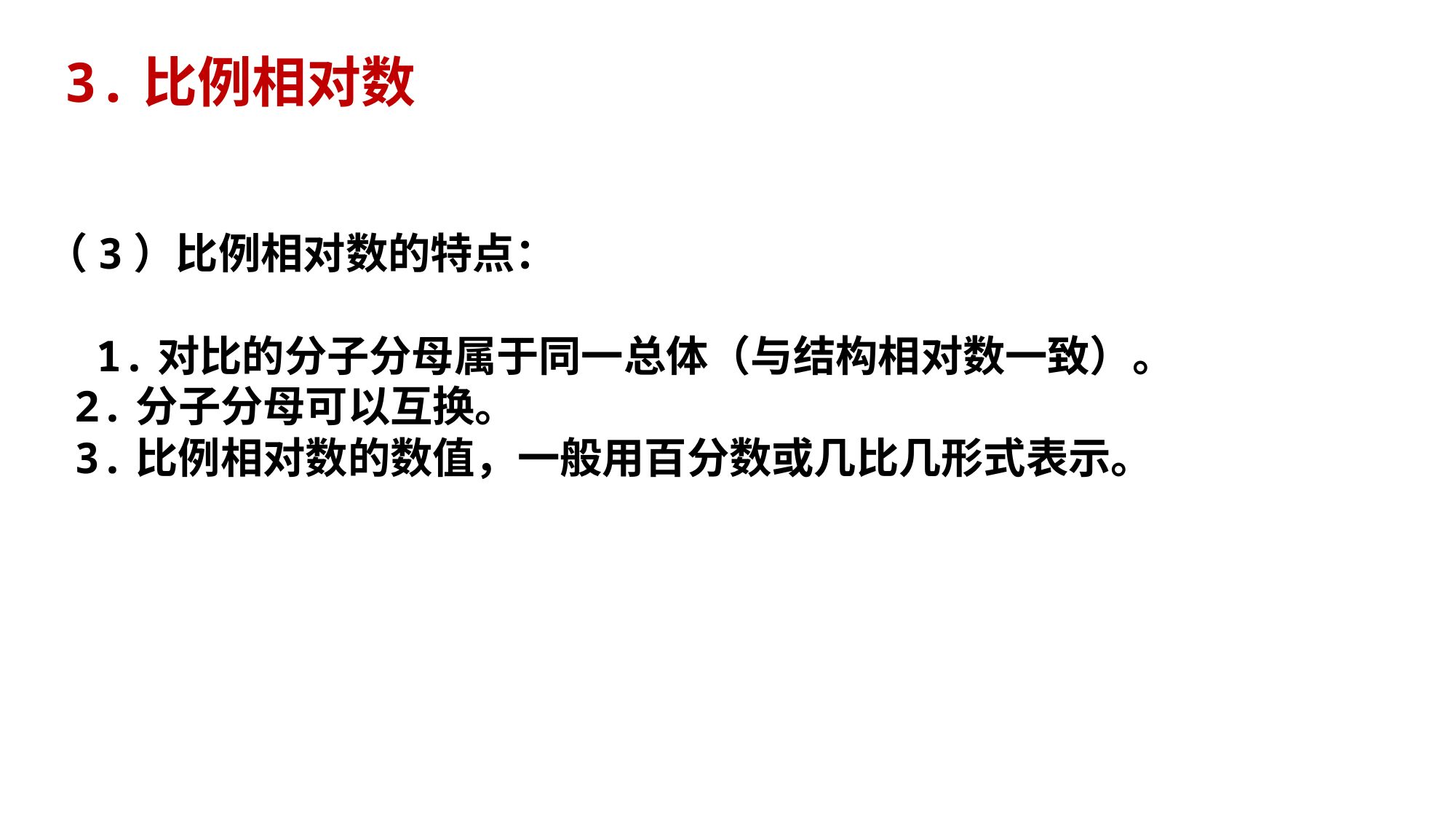

3.比例相对数
（3）比例相对数的特点：
  1.对比的分子分母属于同一总体（与结构相对数一致）。
  2.分子分母可以互换。
  3.比例相对数的数值，一般用百分数或几比几形式表示。